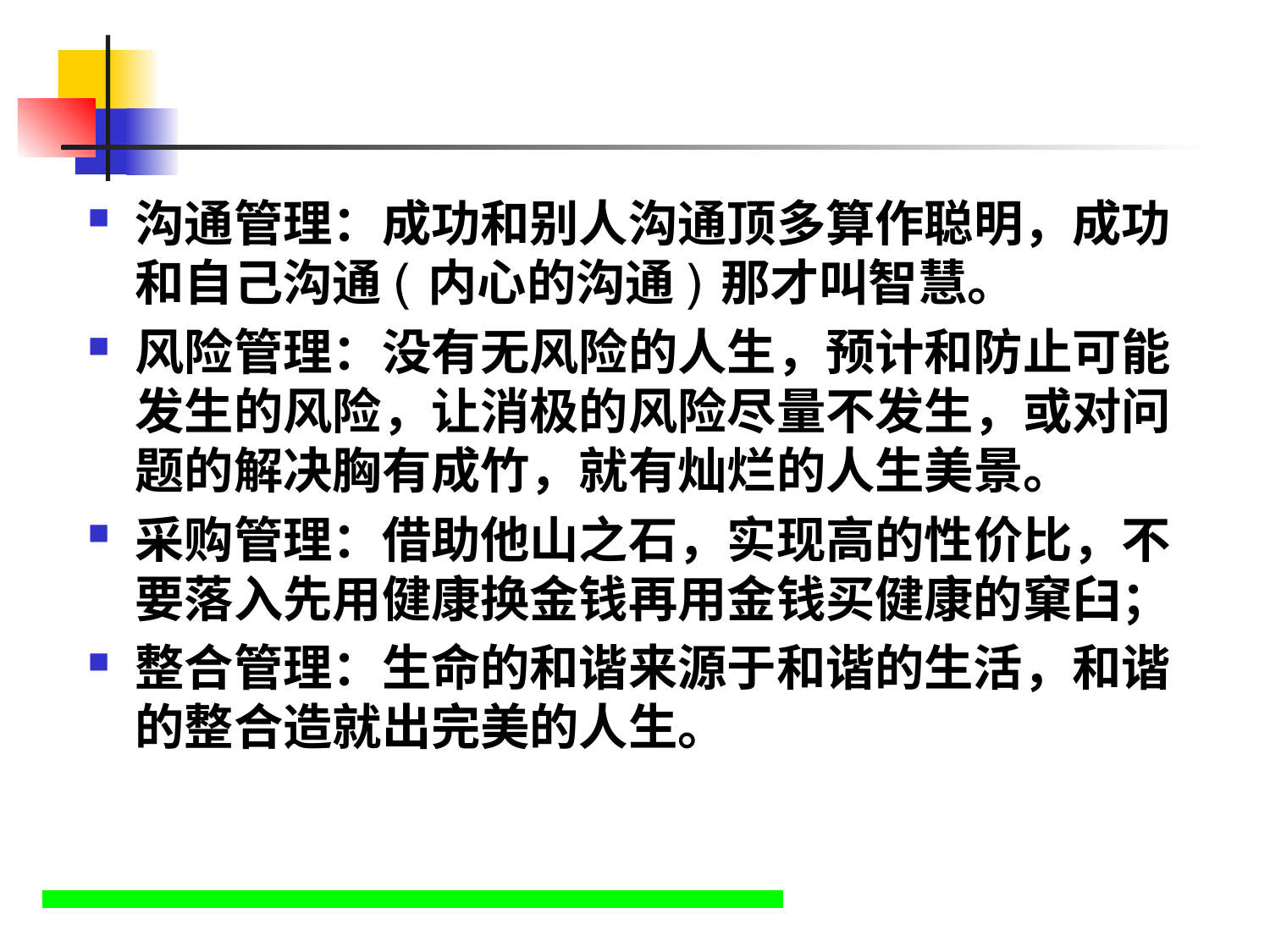

#
沟通管理：成功和别人沟通顶多算作聪明，成功和自己沟通(内心的沟通)那才叫智慧。
风险管理：没有无风险的人生，预计和防止可能发生的风险，让消极的风险尽量不发生，或对问题的解决胸有成竹，就有灿烂的人生美景。
采购管理：借助他山之石，实现高的性价比，不要落入先用健康换金钱再用金钱买健康的窠臼；
整合管理：生命的和谐来源于和谐的生活，和谐的整合造就出完美的人生。